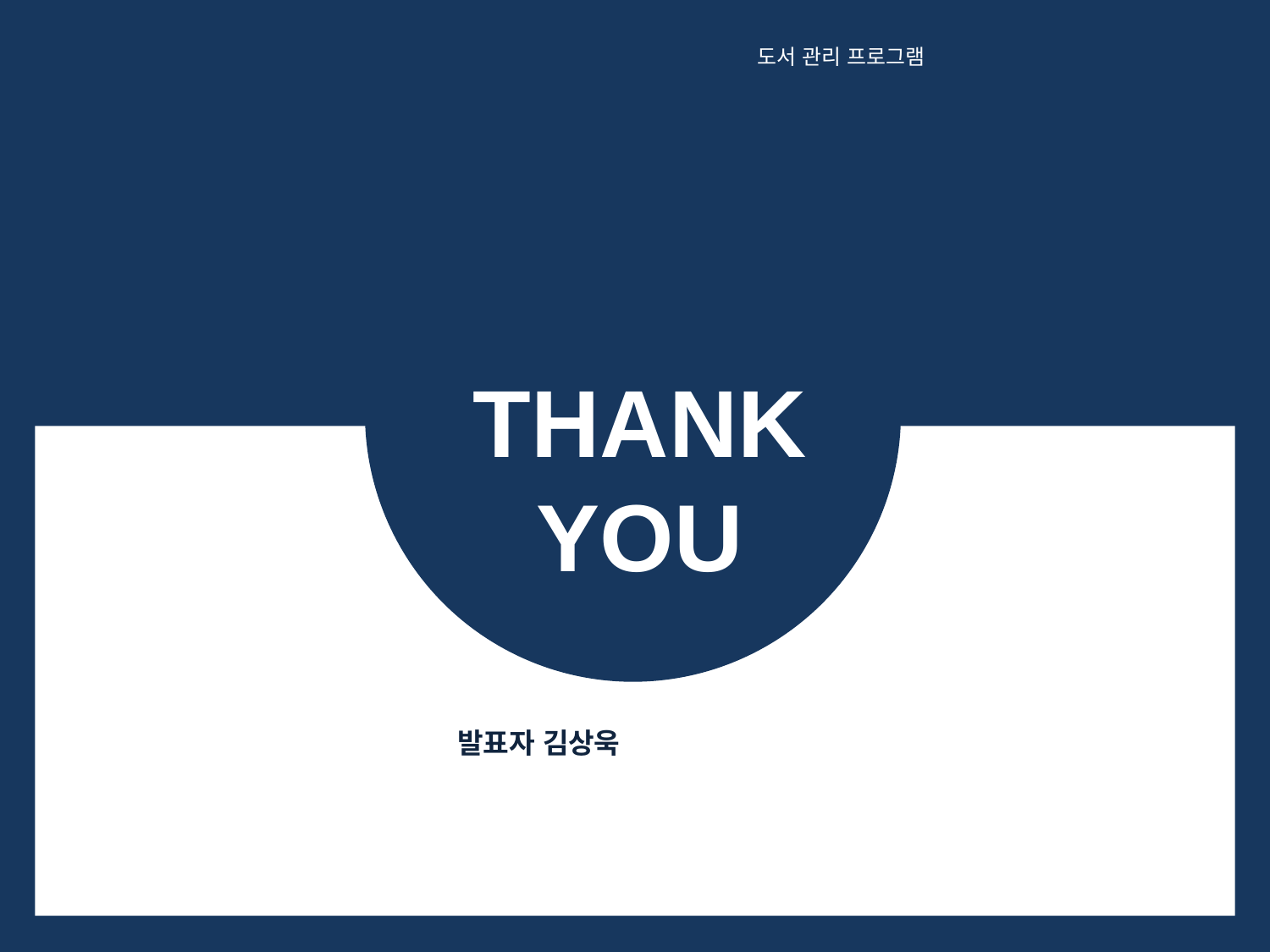

도서 관리 프로그램

THANK
YOU

발표자 김상욱